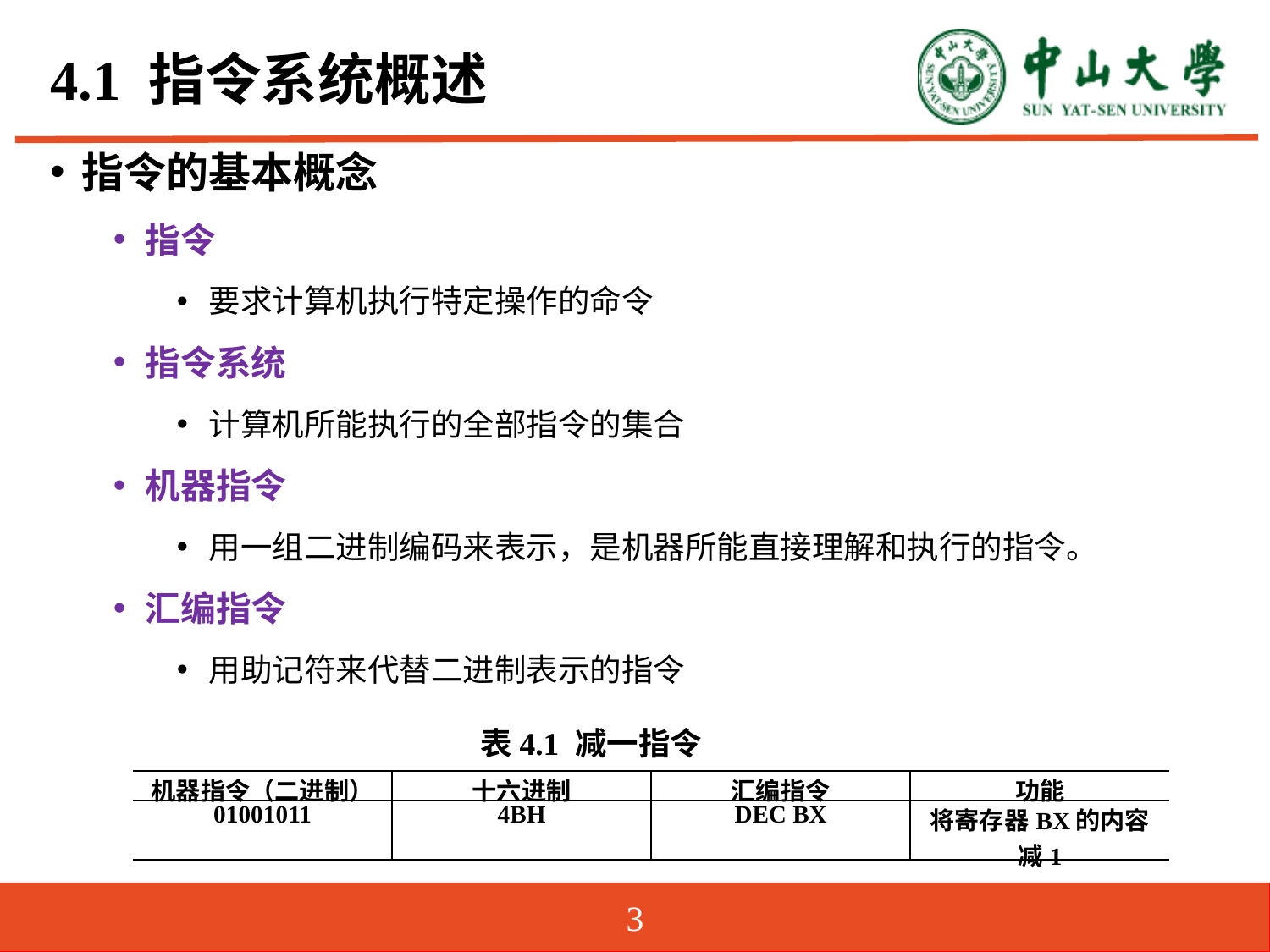

# 4.1 指令系统概述
指令的基本概念
指令
要求计算机执行特定操作的命令
指令系统
计算机所能执行的全部指令的集合
机器指令
用一组二进制编码来表示，是机器所能直接理解和执行的指令。
汇编指令
用助记符来代替二进制表示的指令

表4.1 减一指令
| 机器指令（二进制） | 十六进制 | 汇编指令 | 功能 |
| --- | --- | --- | --- |
| 01001011 | 4BH | DEC BX | 将寄存器BX的内容减1 |
3